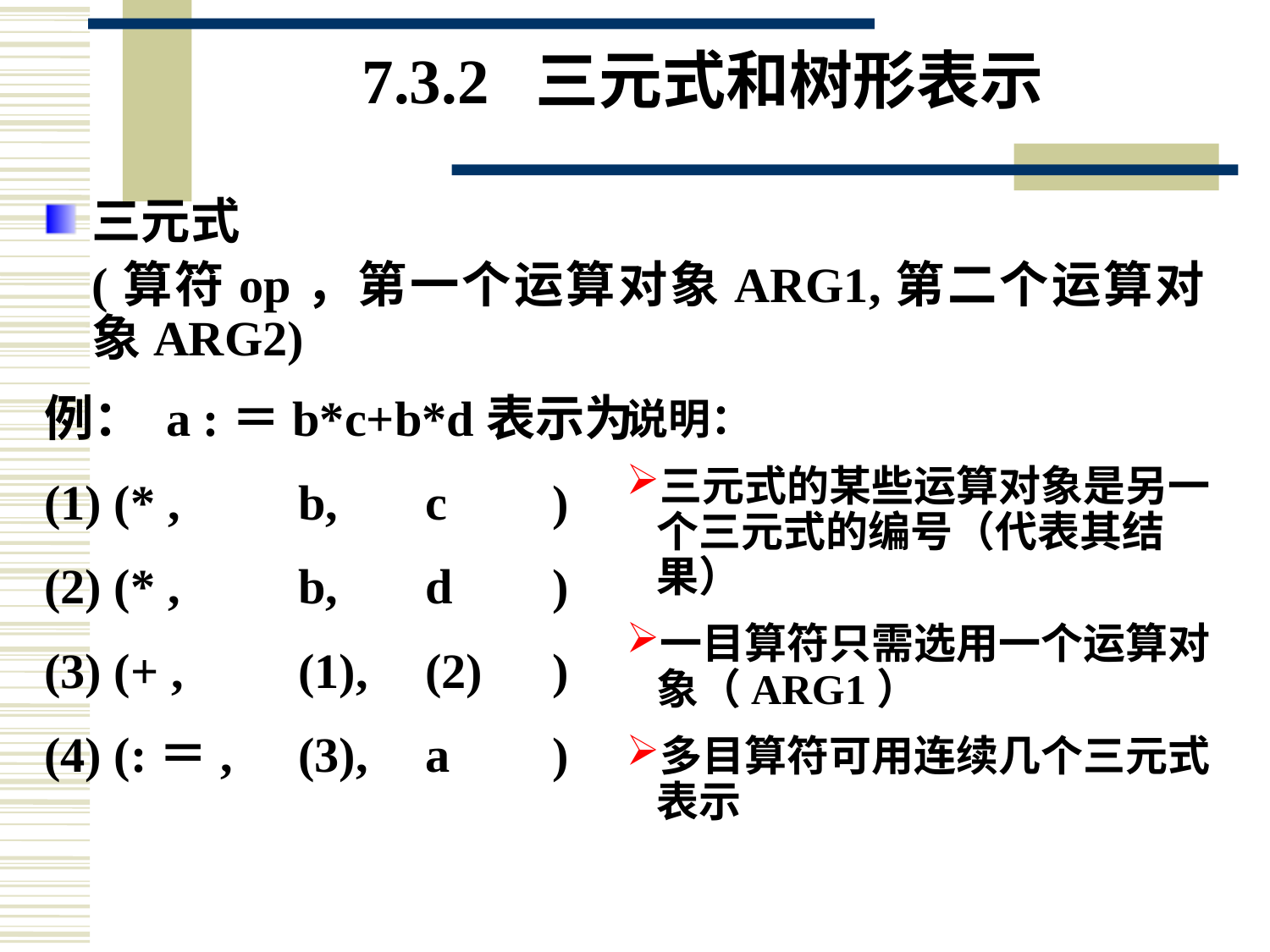

# 7.3.2  三元式和树形表示
三元式
	(算符op，第一个运算对象ARG1,第二个运算对象ARG2)
例： a :＝b*c+b*d表示为
(1) (* ,	b,	c	)
(2) (* ,	b,	d	)
(3) (+ ,	(1),	(2)	)
(4) (:＝,	(3),	a	)
说明：
三元式的某些运算对象是另一个三元式的编号（代表其结果）
一目算符只需选用一个运算对象（ARG1）
多目算符可用连续几个三元式表示